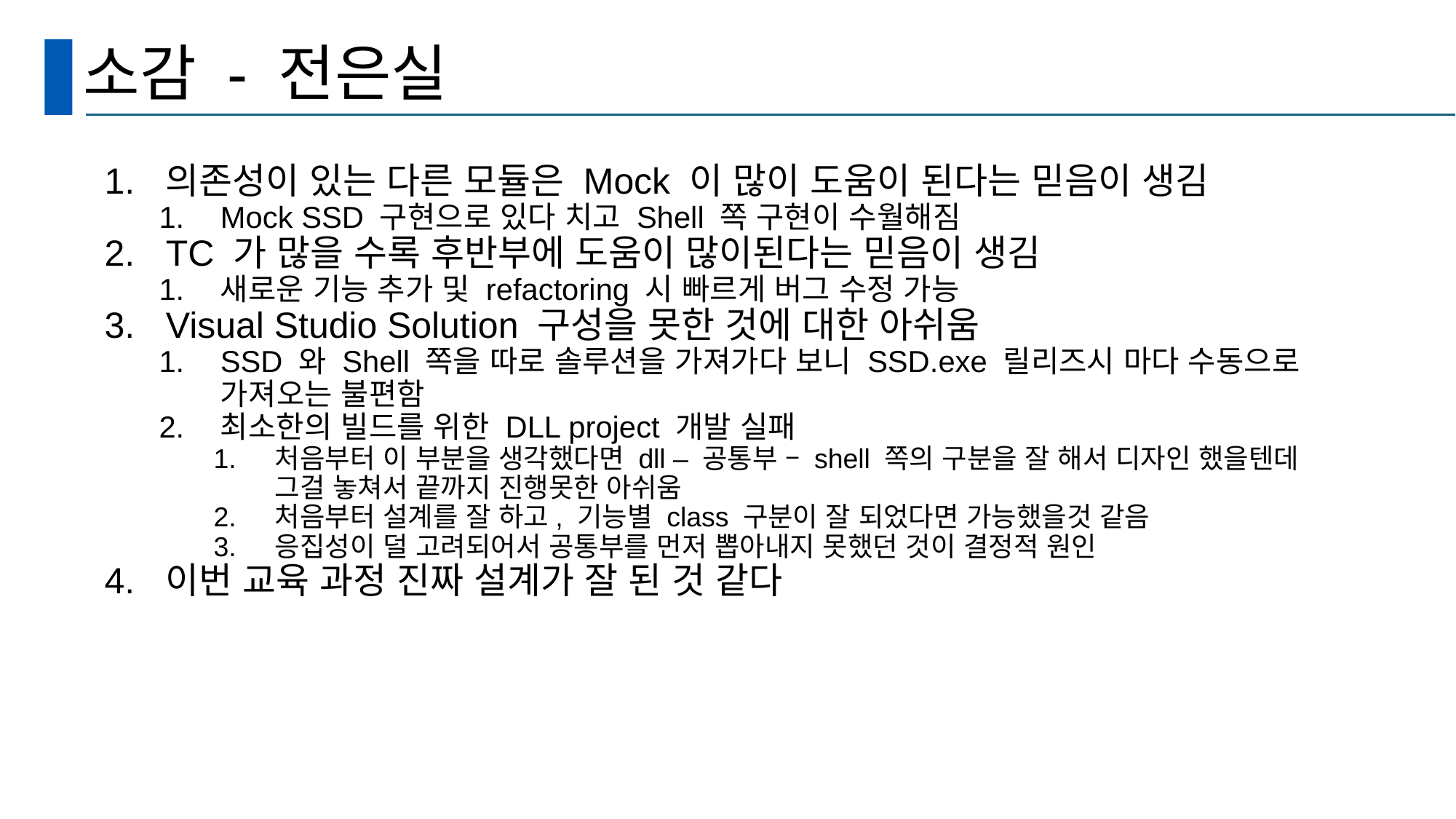

# 소감 - 전은실
의존성이 있는 다른 모듈은 Mock 이 많이 도움이 된다는 믿음이 생김
Mock SSD 구현으로 있다 치고 Shell 쪽 구현이 수월해짐
TC 가 많을 수록 후반부에 도움이 많이된다는 믿음이 생김
새로운 기능 추가 및 refactoring 시 빠르게 버그 수정 가능
Visual Studio Solution 구성을 못한 것에 대한 아쉬움
SSD 와 Shell 쪽을 따로 솔루션을 가져가다 보니 SSD.exe 릴리즈시 마다 수동으로 가져오는 불편함
최소한의 빌드를 위한 DLL project 개발 실패
처음부터 이 부분을 생각했다면 dll – 공통부 – shell 쪽의 구분을 잘 해서 디자인 했을텐데 그걸 놓쳐서 끝까지 진행못한 아쉬움
처음부터 설계를 잘 하고, 기능별 class 구분이 잘 되었다면 가능했을것 같음
응집성이 덜 고려되어서 공통부를 먼저 뽑아내지 못했던 것이 결정적 원인
이번 교육 과정 진짜 설계가 잘 된 것 같다